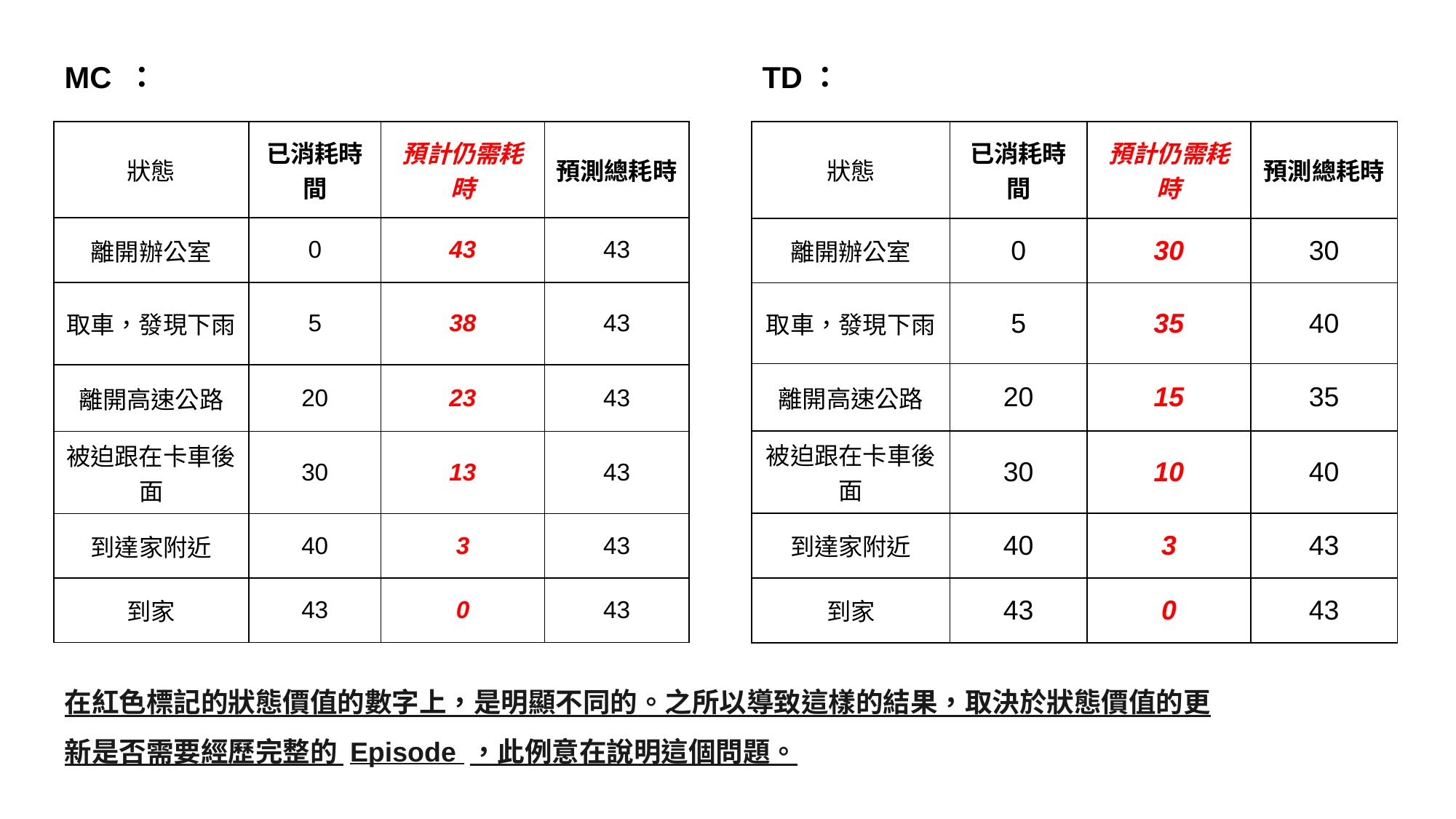

MC ：
TD：
| 狀態 | 已消耗時間 | 預計仍需耗時 | 預測總耗時 |
| --- | --- | --- | --- |
| 離開辦公室 | 0 | 43 | 43 |
| 取車，發現下雨 | 5 | 38 | 43 |
| 離開高速公路 | 20 | 23 | 43 |
| 被迫跟在卡車後面 | 30 | 13 | 43 |
| 到達家附近 | 40 | 3 | 43 |
| 到家 | 43 | 0 | 43 |
| 狀態 | 已消耗時間 | 預計仍需耗時 | 預測總耗時 |
| --- | --- | --- | --- |
| 離開辦公室 | 0 | 30 | 30 |
| 取車，發現下雨 | 5 | 35 | 40 |
| 離開高速公路 | 20 | 15 | 35 |
| 被迫跟在卡車後面 | 30 | 10 | 40 |
| 到達家附近 | 40 | 3 | 43 |
| 到家 | 43 | 0 | 43 |
在紅色標記的狀態價值的數字上，是明顯不同的。之所以導致這樣的結果，取決於狀態價值的更新是否需要經歷完整的 Episode ，此例意在說明這個問題。